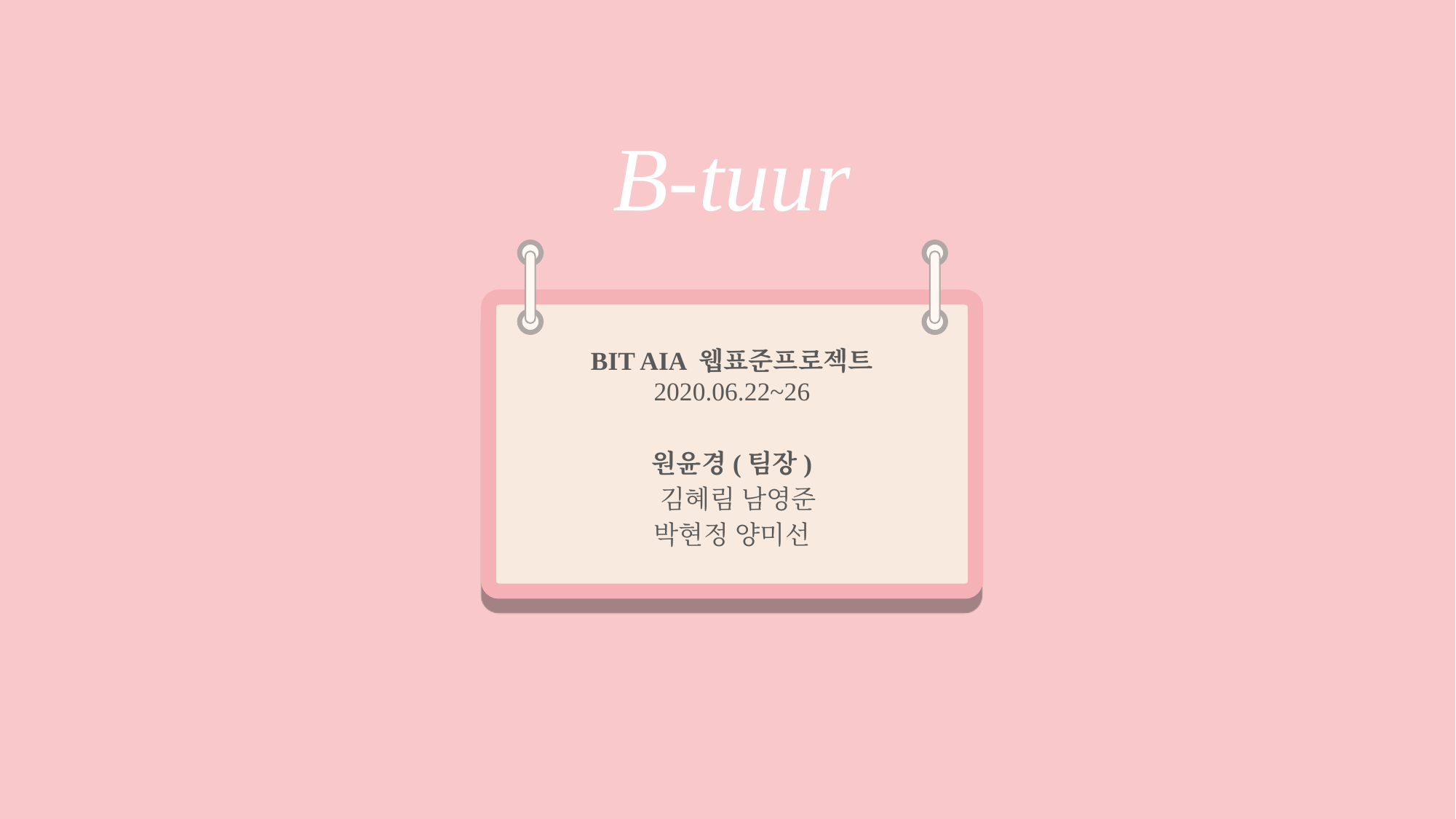

B-tuur

BIT AIA 웹표준프로젝트
2020.06.22~26

원윤경(팀장)
 김혜림 남영준
박현정 양미선